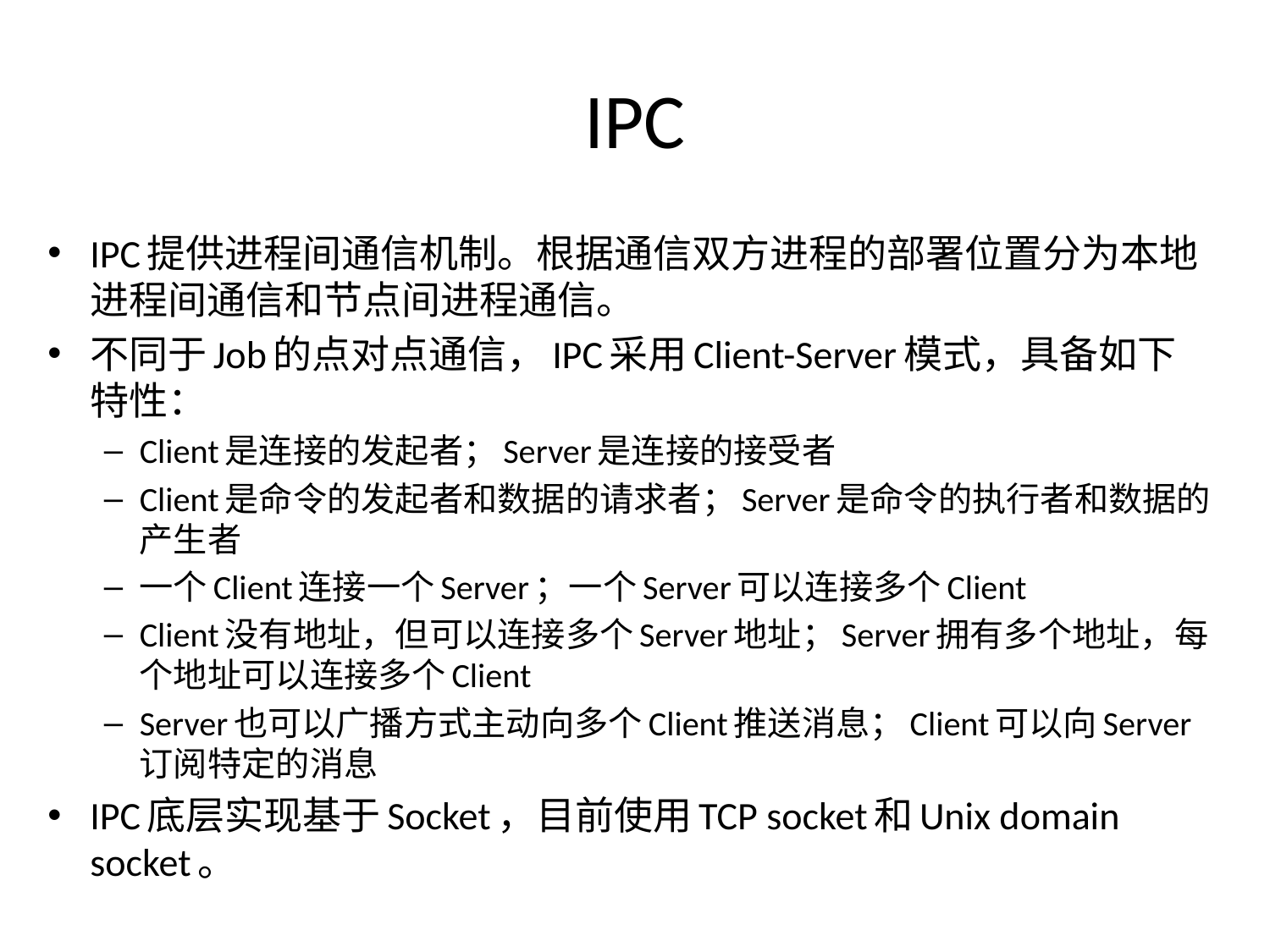

# IPC
IPC提供进程间通信机制。根据通信双方进程的部署位置分为本地进程间通信和节点间进程通信。
不同于Job的点对点通信，IPC采用Client-Server模式，具备如下特性：
Client是连接的发起者；Server是连接的接受者
Client是命令的发起者和数据的请求者；Server是命令的执行者和数据的产生者
一个Client连接一个Server；一个Server可以连接多个Client
Client没有地址，但可以连接多个Server地址；Server拥有多个地址，每个地址可以连接多个Client
Server也可以广播方式主动向多个Client推送消息；Client可以向Server订阅特定的消息
IPC底层实现基于Socket，目前使用TCP socket和Unix domain socket。